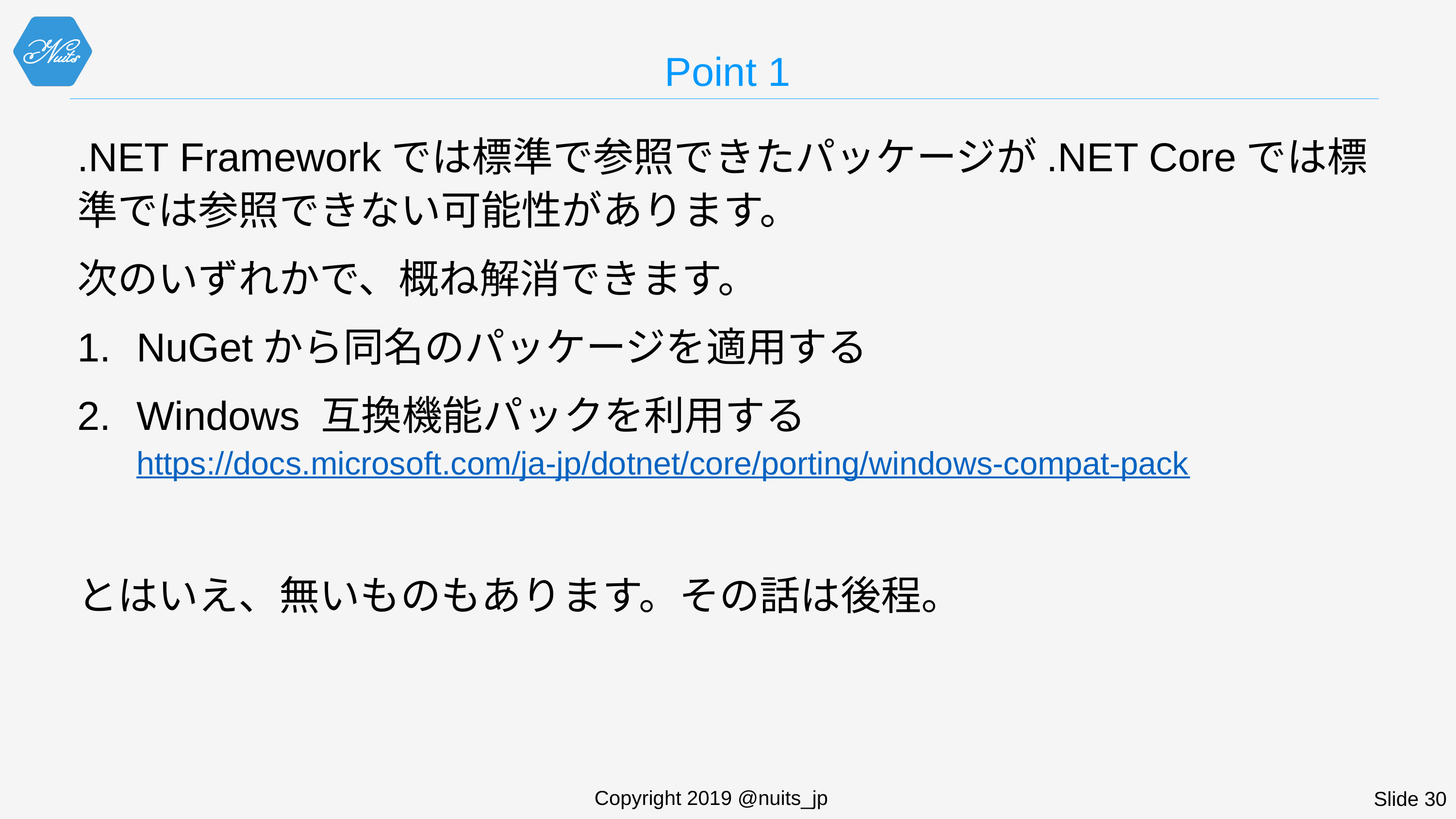

# Point 1
.NET Frameworkでは標準で参照できたパッケージが.NET Coreでは標準では参照できない可能性があります。
次のいずれかで、概ね解消できます。
NuGetから同名のパッケージを適用する
Windows 互換機能パックを利用する
https://docs.microsoft.com/ja-jp/dotnet/core/porting/windows-compat-pack

とはいえ、無いものもあります。その話は後程。
Copyright 2019 @nuits_jp
Slide 30